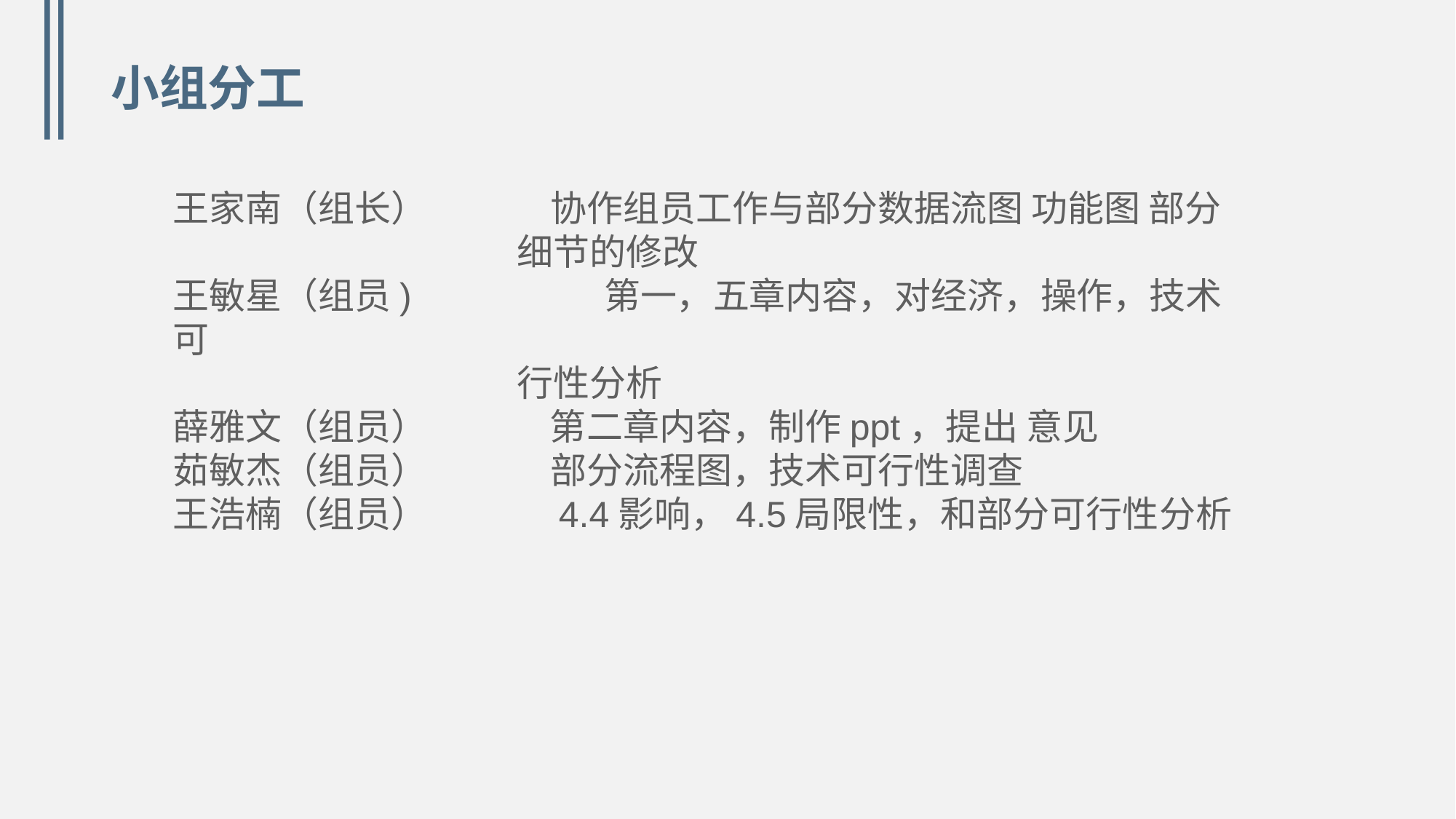

小组分工
王家南（组长）               协作组员工作与部分数据流图 功能图 部分
                                         细节的修改
王敏星（组员)                  第一，五章内容，对经济，操作，技术可
                                         行性分析
薛雅文（组员）               第二章内容，制作ppt，提出 意见
茹敏杰（组员）               部分流程图，技术可行性调查
王浩楠（组员）               4.4影响，4.5局限性，和部分可行性分析